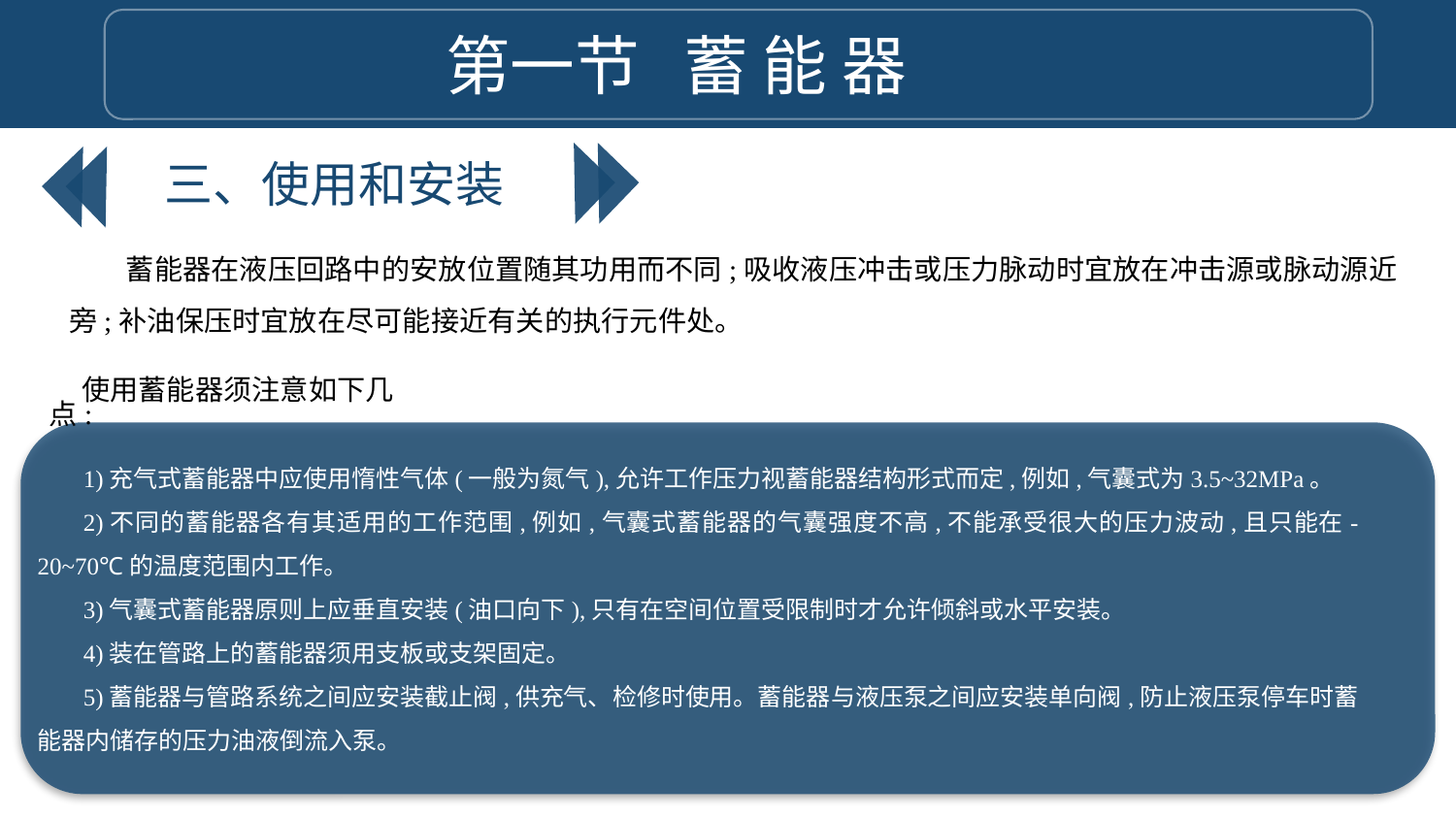

第一节   蓄 能 器
三、使用和安装

蓄能器在液压回路中的安放位置随其功用而不同;吸收液压冲击或压力脉动时宜放在冲击源或脉动源近旁;补油保压时宜放在尽可能接近有关的执行元件处。
使用蓄能器须注意如下几点:

1)充气式蓄能器中应使用惰性气体(一般为氮气),允许工作压力视蓄能器结构形式而定,例如,气囊式为3.5~32MPa。
2)不同的蓄能器各有其适用的工作范围,例如,气囊式蓄能器的气囊强度不高,不能承受很大的压力波动,且只能在-20~70℃的温度范围内工作。
3)气囊式蓄能器原则上应垂直安装(油口向下),只有在空间位置受限制时才允许倾斜或水平安装。
4)装在管路上的蓄能器须用支板或支架固定。
5)蓄能器与管路系统之间应安装截止阀,供充气、检修时使用。蓄能器与液压泵之间应安装单向阀,防止液压泵停车时蓄能器内储存的压力油液倒流入泵。